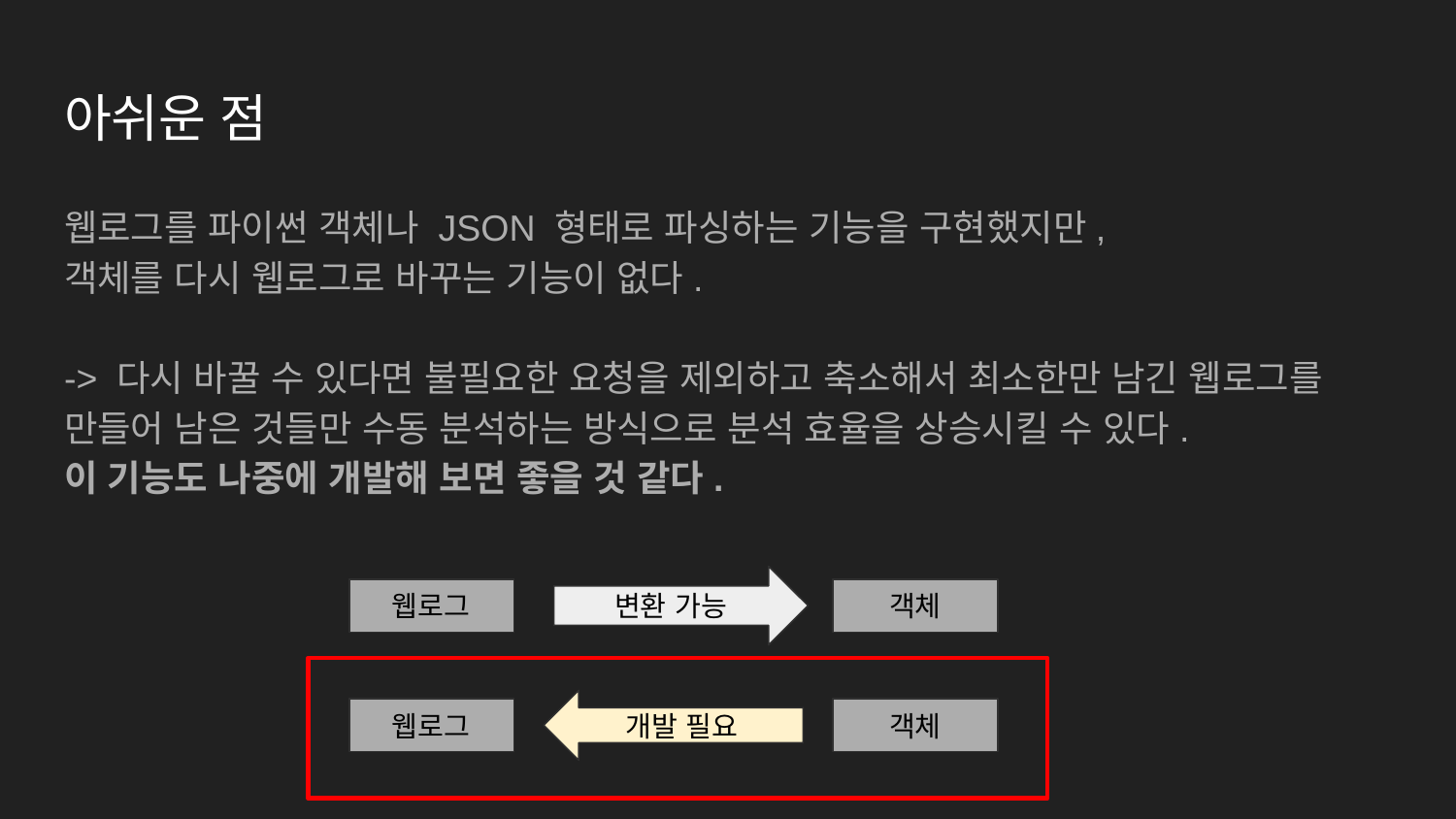

# 아쉬운 점
웹로그를 파이썬 객체나 JSON 형태로 파싱하는 기능을 구현했지만,
객체를 다시 웹로그로 바꾸는 기능이 없다.

-> 다시 바꿀 수 있다면 불필요한 요청을 제외하고 축소해서 최소한만 남긴 웹로그를 만들어 남은 것들만 수동 분석하는 방식으로 분석 효율을 상승시킬 수 있다.
이 기능도 나중에 개발해 보면 좋을 것 같다.
변환 가능
웹로그
객체

개발 필요
웹로그
객체